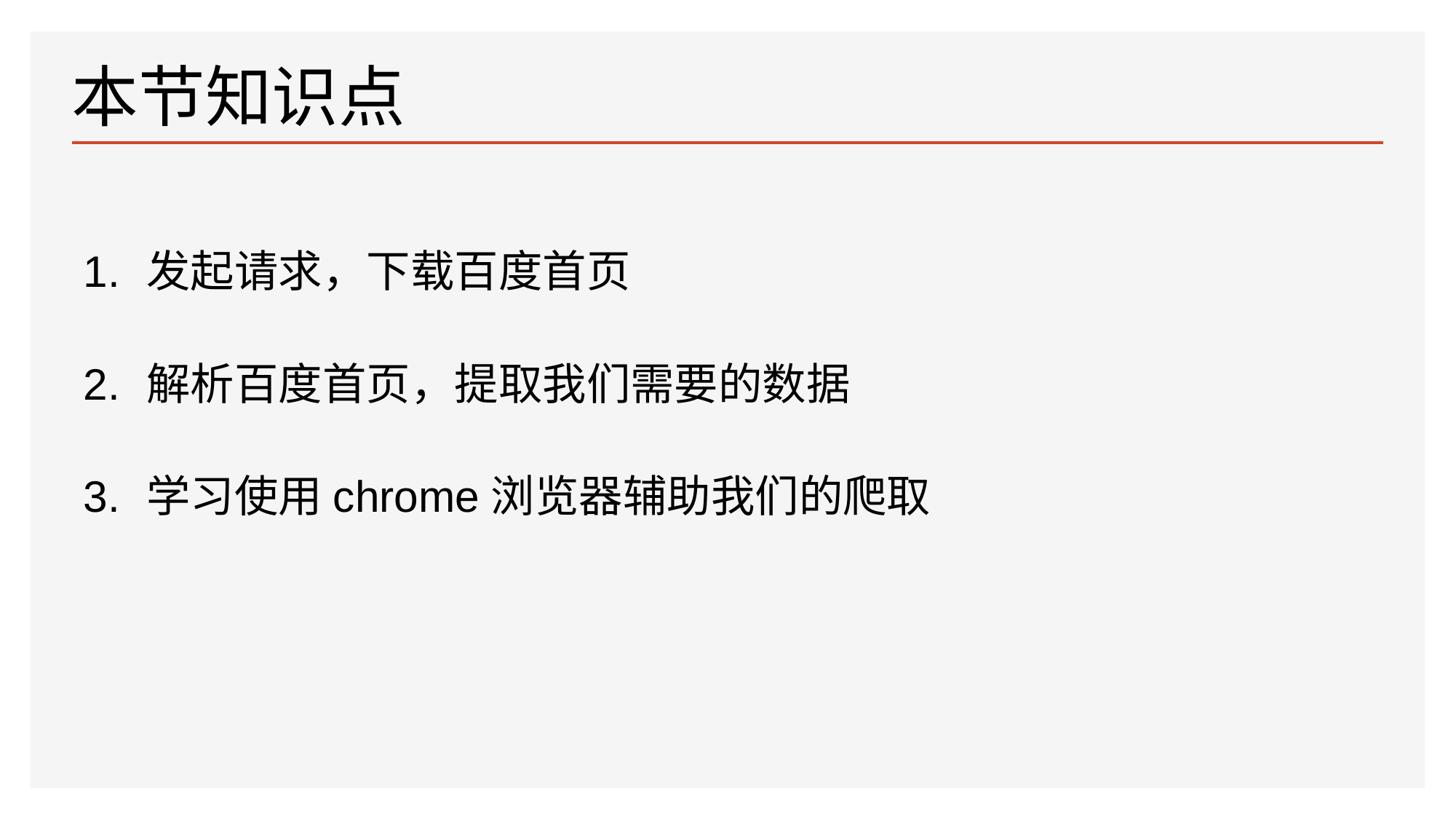

本节知识点
发起请求，下载百度首页
解析百度首页，提取我们需要的数据
学习使用chrome浏览器辅助我们的爬取